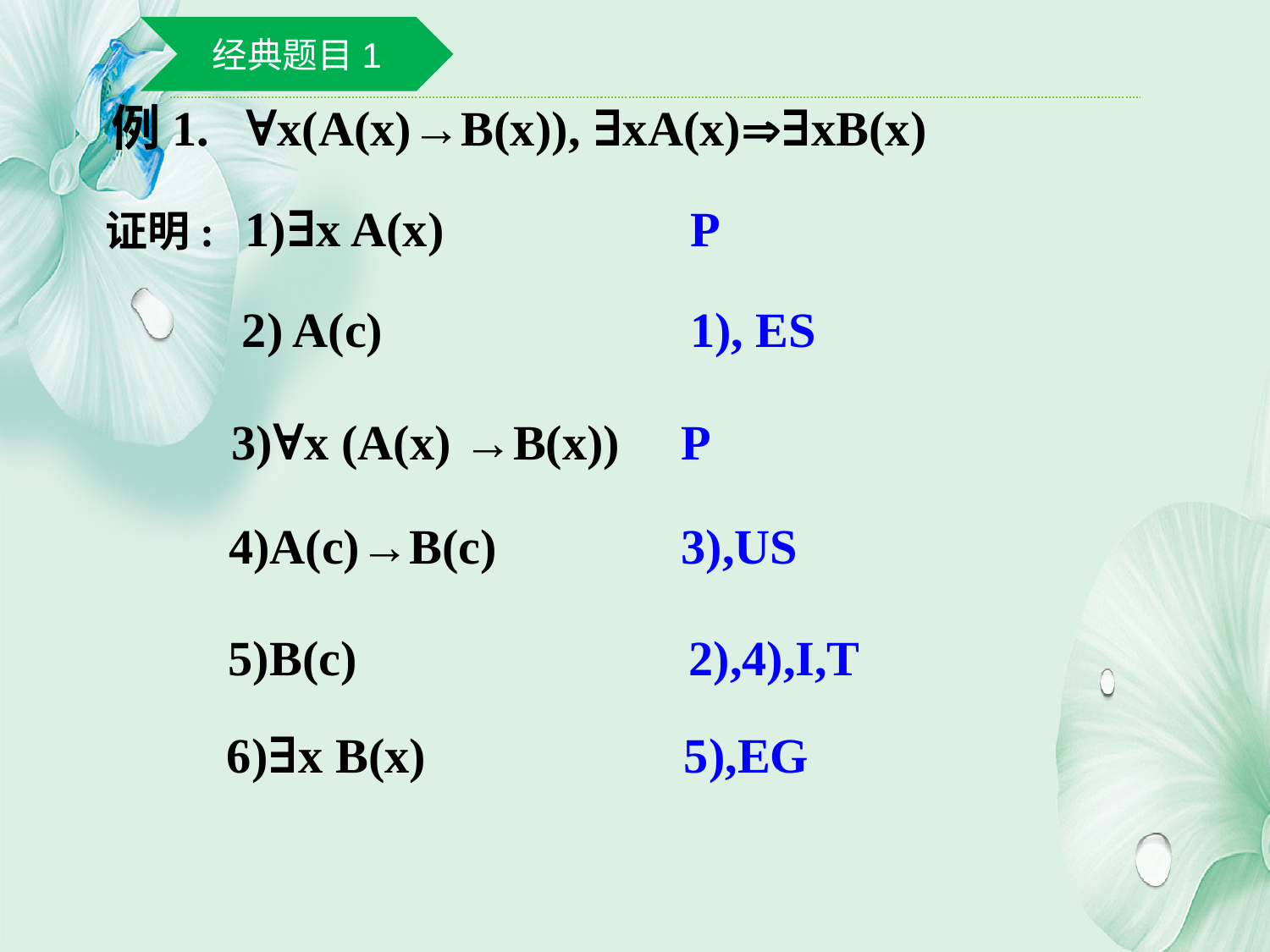

经典题目1
例1.   ∀x(A(x)→B(x)), ∃xA(x)⇒∃xB(x)
1)∃x A(x)                    P
 证明:
2) A(c)                         1), ES
3)∀x (A(x) →B(x))     P
4)A(c)→B(c)               3),US
5)B(c)                           2),4),I,T
6)∃x B(x)                     5),EG